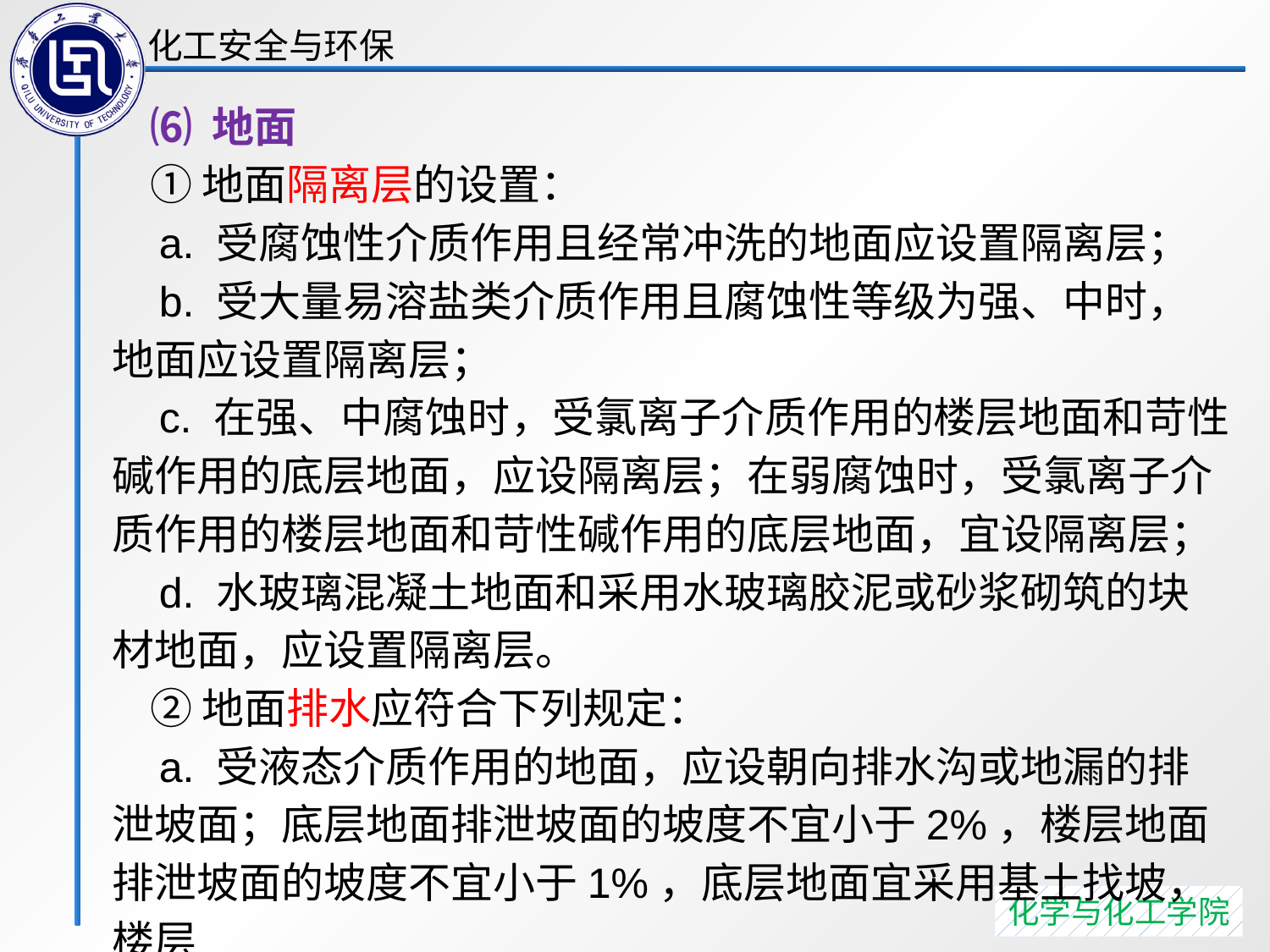

⑹ 地面
    ①地面隔离层的设置：
    a. 受腐蚀性介质作用且经常冲洗的地面应设置隔离层；
    b. 受大量易溶盐类介质作用且腐蚀性等级为强、中时，地面应设置隔离层；
    c. 在强、中腐蚀时，受氯离子介质作用的楼层地面和苛性碱作用的底层地面，应设隔离层；在弱腐蚀时，受氯离子介质作用的楼层地面和苛性碱作用的底层地面，宜设隔离层；
    d. 水玻璃混凝土地面和采用水玻璃胶泥或砂浆砌筑的块材地面，应设置隔离层。
    ②地面排水应符合下列规定：
    a. 受液态介质作用的地面，应设朝向排水沟或地漏的排泄坡面；底层地面排泄坡面的坡度不宜小于2%，楼层地面排泄坡面的坡度不宜小于1%，底层地面宜采用基土找坡，楼层